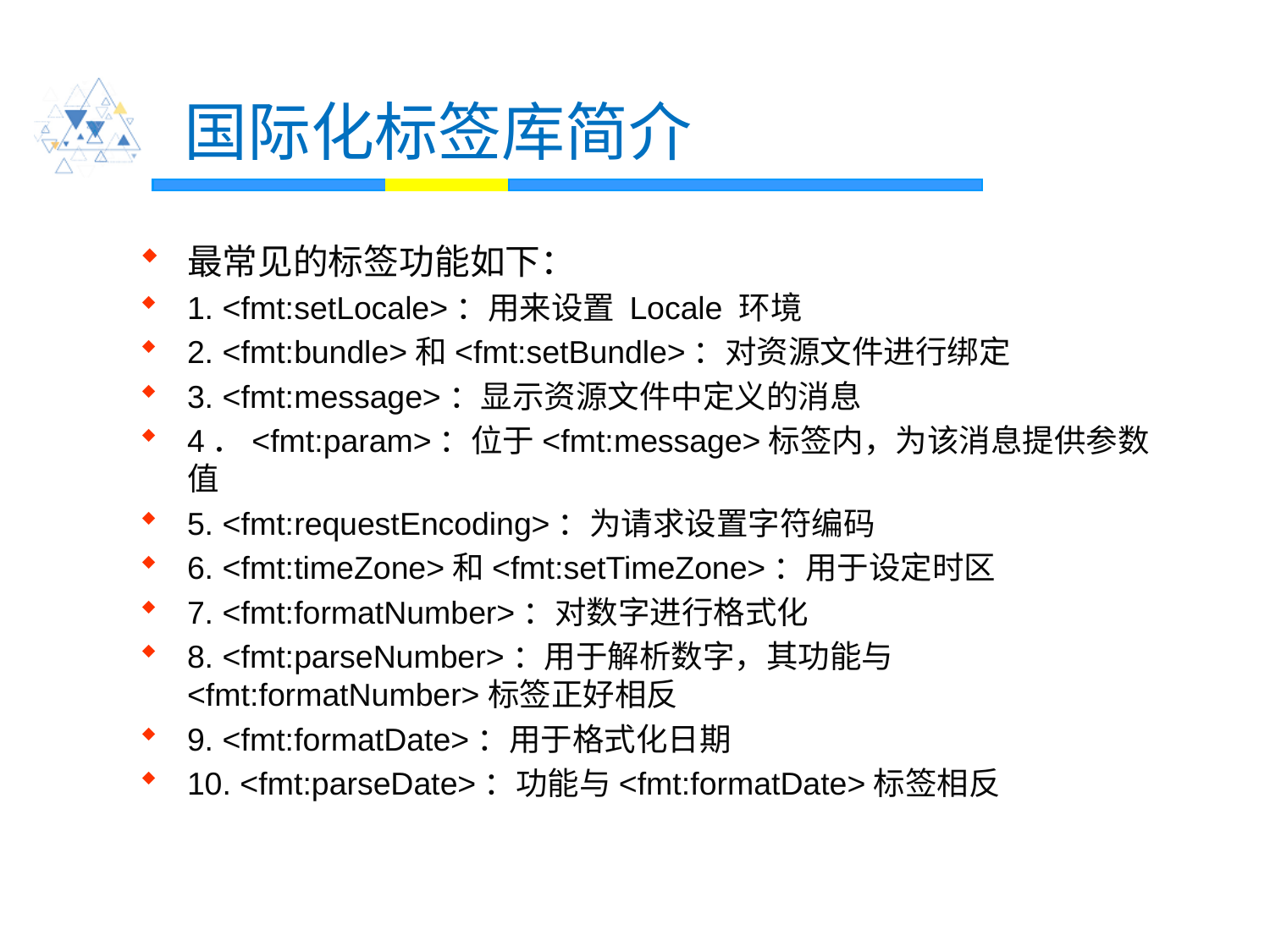

# 国际化标签库简介
最常见的标签功能如下：
1. <fmt:setLocale>：用来设置 Locale 环境
2. <fmt:bundle>和<fmt:setBundle>：对资源文件进行绑定
3. <fmt:message>：显示资源文件中定义的消息
4．<fmt:param>：位于<fmt:message>标签内，为该消息提供参数值
5. <fmt:requestEncoding>：为请求设置字符编码
6. <fmt:timeZone>和<fmt:setTimeZone>：用于设定时区
7. <fmt:formatNumber>：对数字进行格式化
8. <fmt:parseNumber>：用于解析数字，其功能与<fmt:formatNumber>标签正好相反
9. <fmt:formatDate>：用于格式化日期
10. <fmt:parseDate>：功能与<fmt:formatDate>标签相反